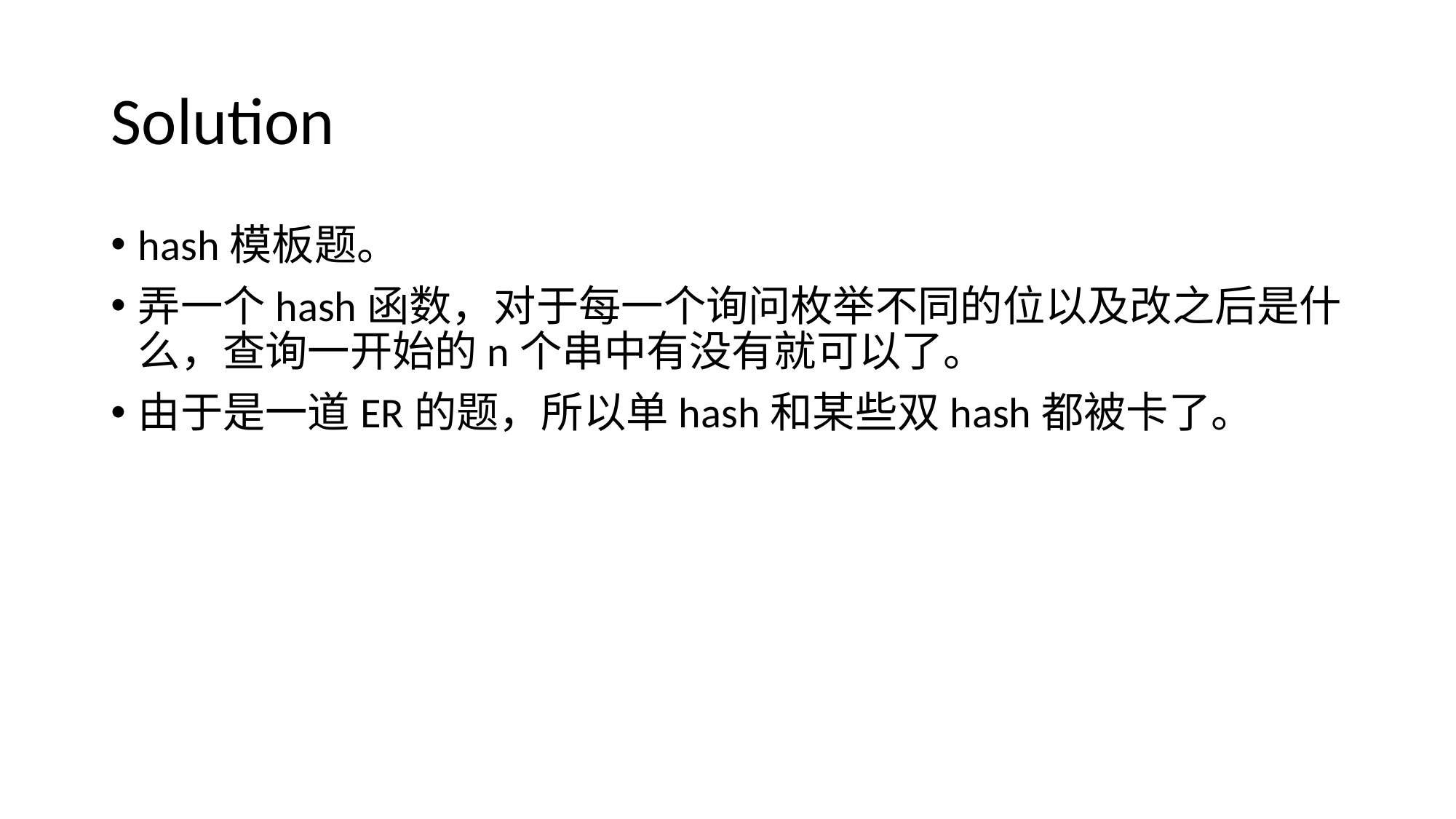

# Solution
hash模板题。
弄一个hash函数，对于每一个询问枚举不同的位以及改之后是什么，查询一开始的n个串中有没有就可以了。
由于是一道ER的题，所以单hash和某些双hash都被卡了。